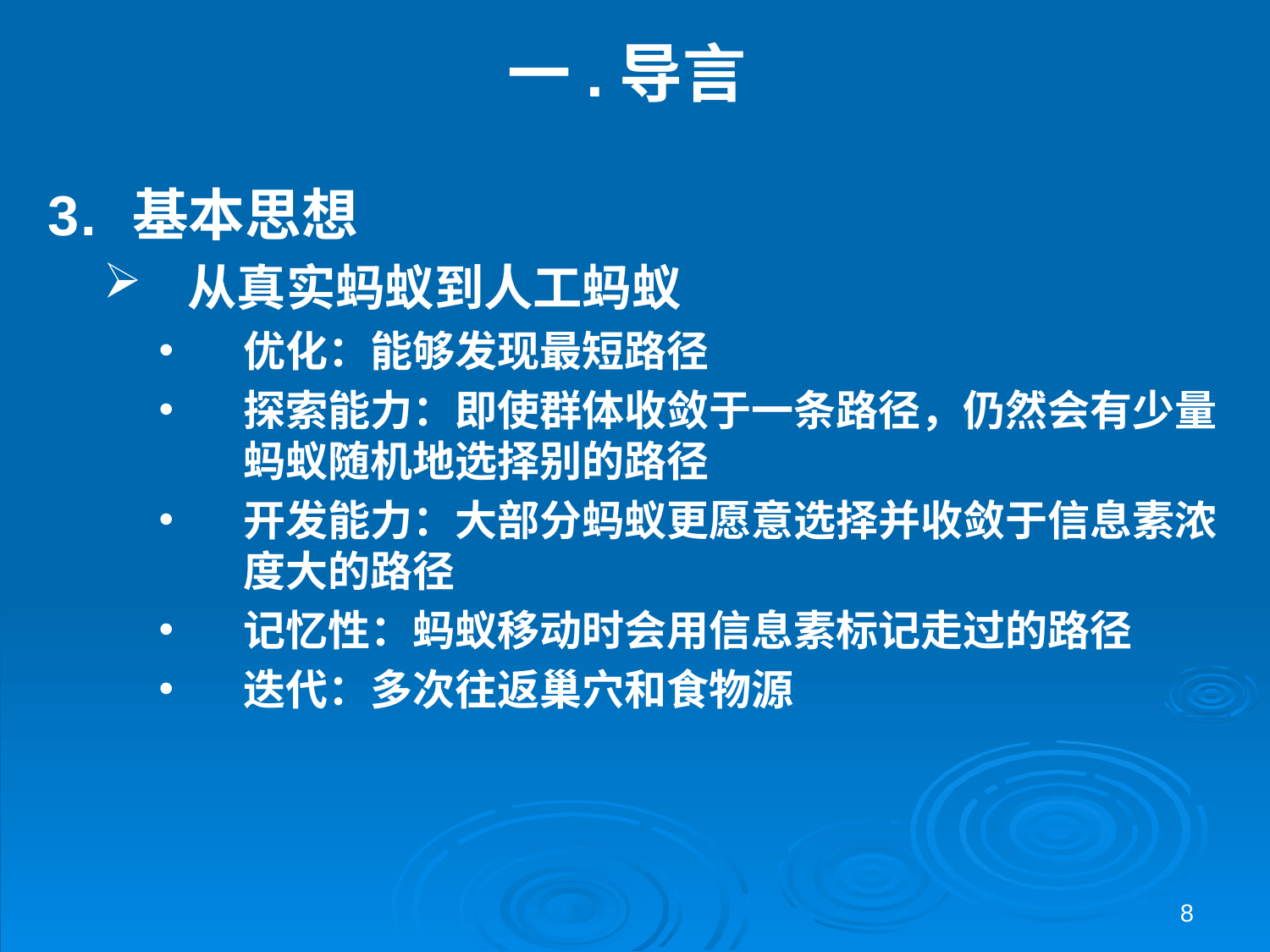

# 一.导言
基本思想
从真实蚂蚁到人工蚂蚁
优化：能够发现最短路径
探索能力：即使群体收敛于一条路径，仍然会有少量蚂蚁随机地选择别的路径
开发能力：大部分蚂蚁更愿意选择并收敛于信息素浓度大的路径
记忆性：蚂蚁移动时会用信息素标记走过的路径
迭代：多次往返巢穴和食物源
8